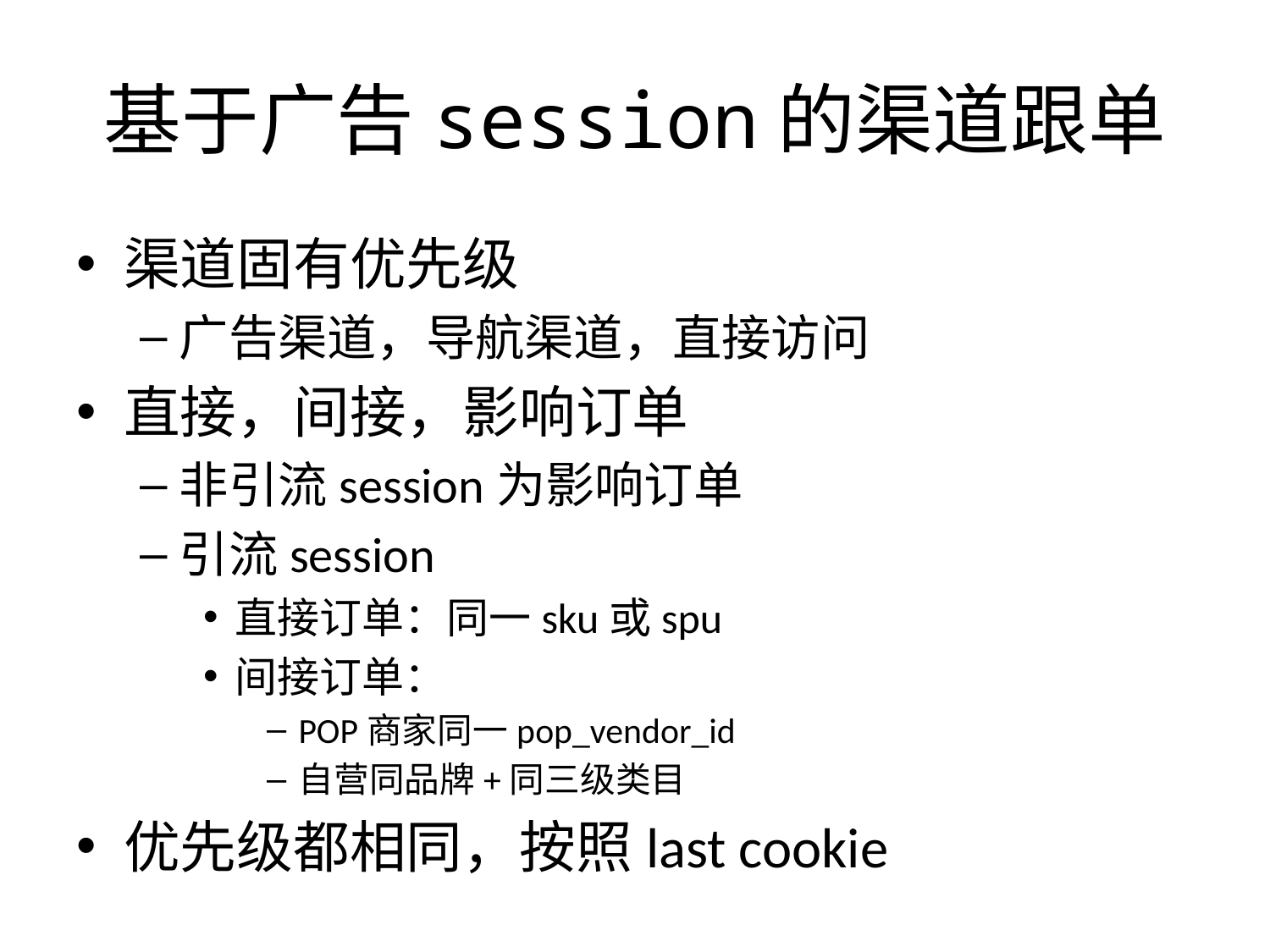

# 基于广告session的渠道跟单
渠道固有优先级
广告渠道，导航渠道，直接访问
直接，间接，影响订单
非引流session为影响订单
引流session
直接订单：同一sku或spu
间接订单：
POP商家同一pop_vendor_id
自营同品牌+同三级类目
优先级都相同，按照last cookie